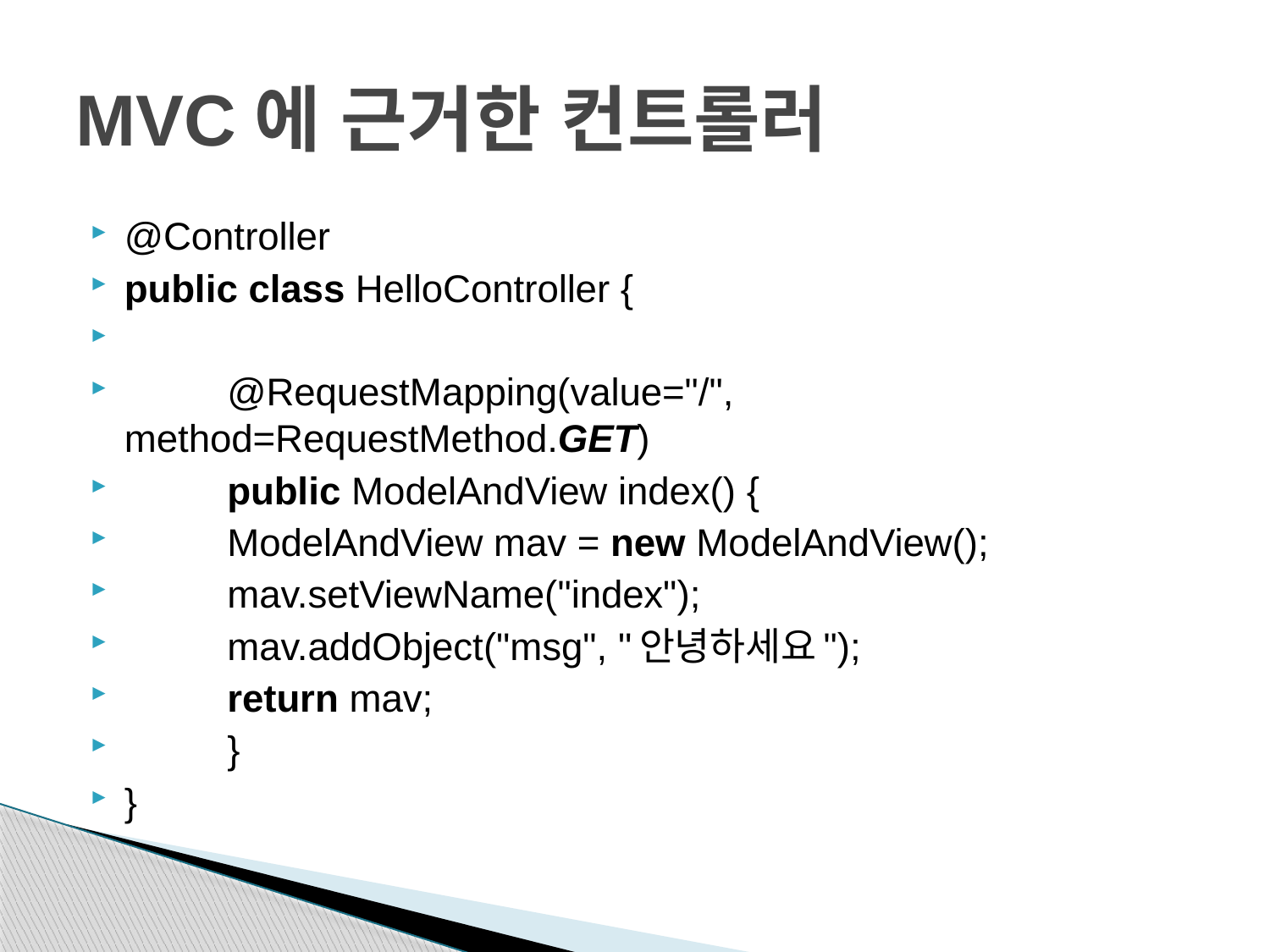

# MVC에 근거한 컨트롤러
@Controller
public class HelloController {

	@RequestMapping(value="/", method=RequestMethod.GET)
	public ModelAndView index() {
		ModelAndView mav = new ModelAndView();
		mav.setViewName("index");
		mav.addObject("msg", "안녕하세요");
		return mav;
	}
}